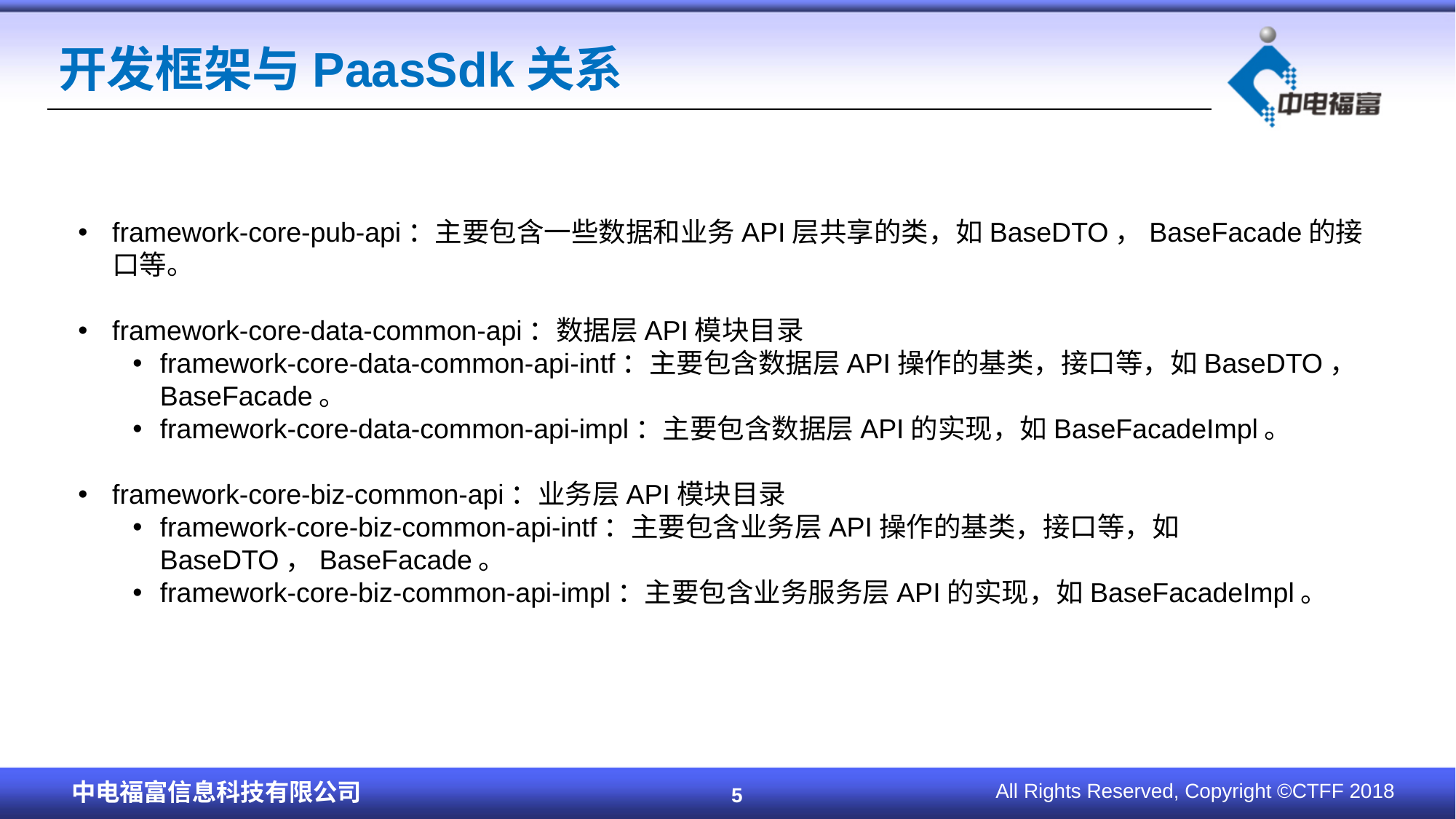

# 开发框架与PaasSdk关系
framework-core-pub-api：主要包含一些数据和业务API层共享的类，如BaseDTO，BaseFacade的接口等。

framework-core-data-common-api：数据层API模块目录
framework-core-data-common-api-intf：主要包含数据层API操作的基类，接口等，如BaseDTO，BaseFacade。
framework-core-data-common-api-impl：主要包含数据层API的实现，如BaseFacadeImpl。

framework-core-biz-common-api：业务层API模块目录
framework-core-biz-common-api-intf：主要包含业务层API操作的基类，接口等，如BaseDTO，BaseFacade。
framework-core-biz-common-api-impl：主要包含业务服务层API的实现，如BaseFacadeImpl。